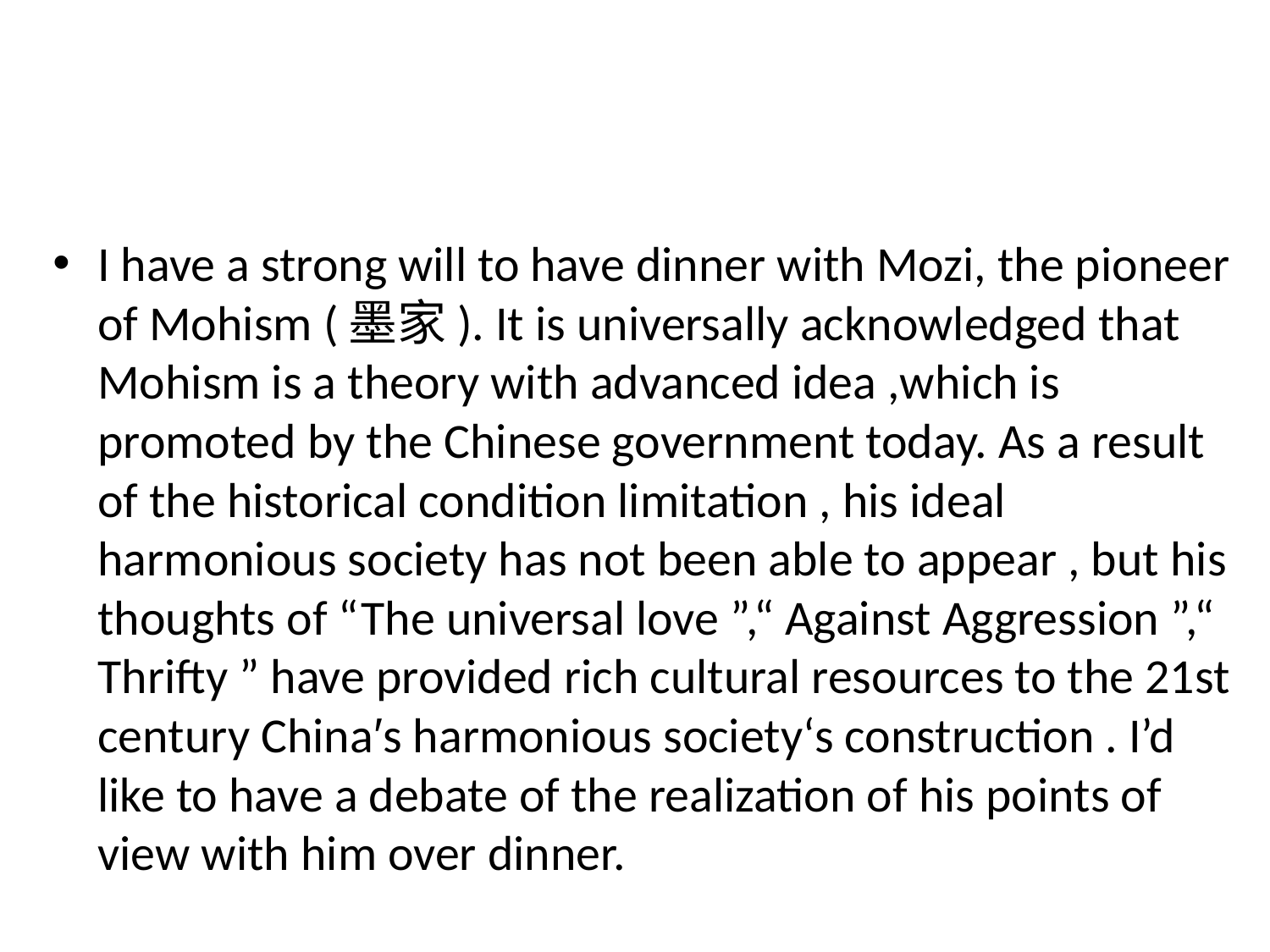

#
I have a strong will to have dinner with Mozi, the pioneer of Mohism (墨家). It is universally acknowledged that Mohism is a theory with advanced idea ,which is promoted by the Chinese government today. As a result of the historical condition limitation , his ideal harmonious society has not been able to appear , but his thoughts of “The universal love ”,“ Against Aggression ”,“ Thrifty ” have provided rich cultural resources to the 21st century China′s harmonious society‘s construction . I’d like to have a debate of the realization of his points of view with him over dinner.